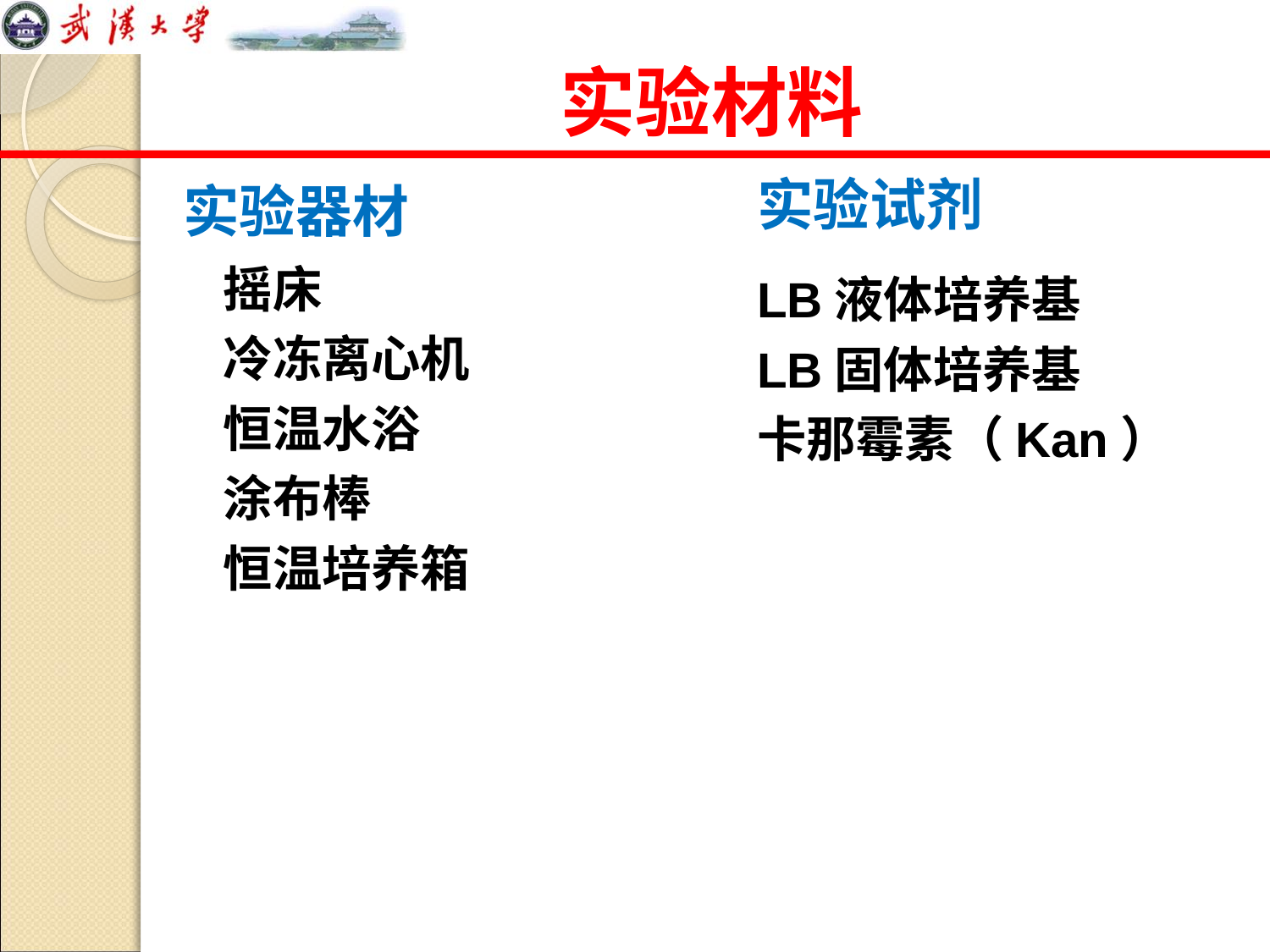

# 实验材料

实验试剂
实验器材
摇床
冷冻离心机
恒温水浴
涂布棒
恒温培养箱

LB液体培养基
LB固体培养基
卡那霉素（Kan）